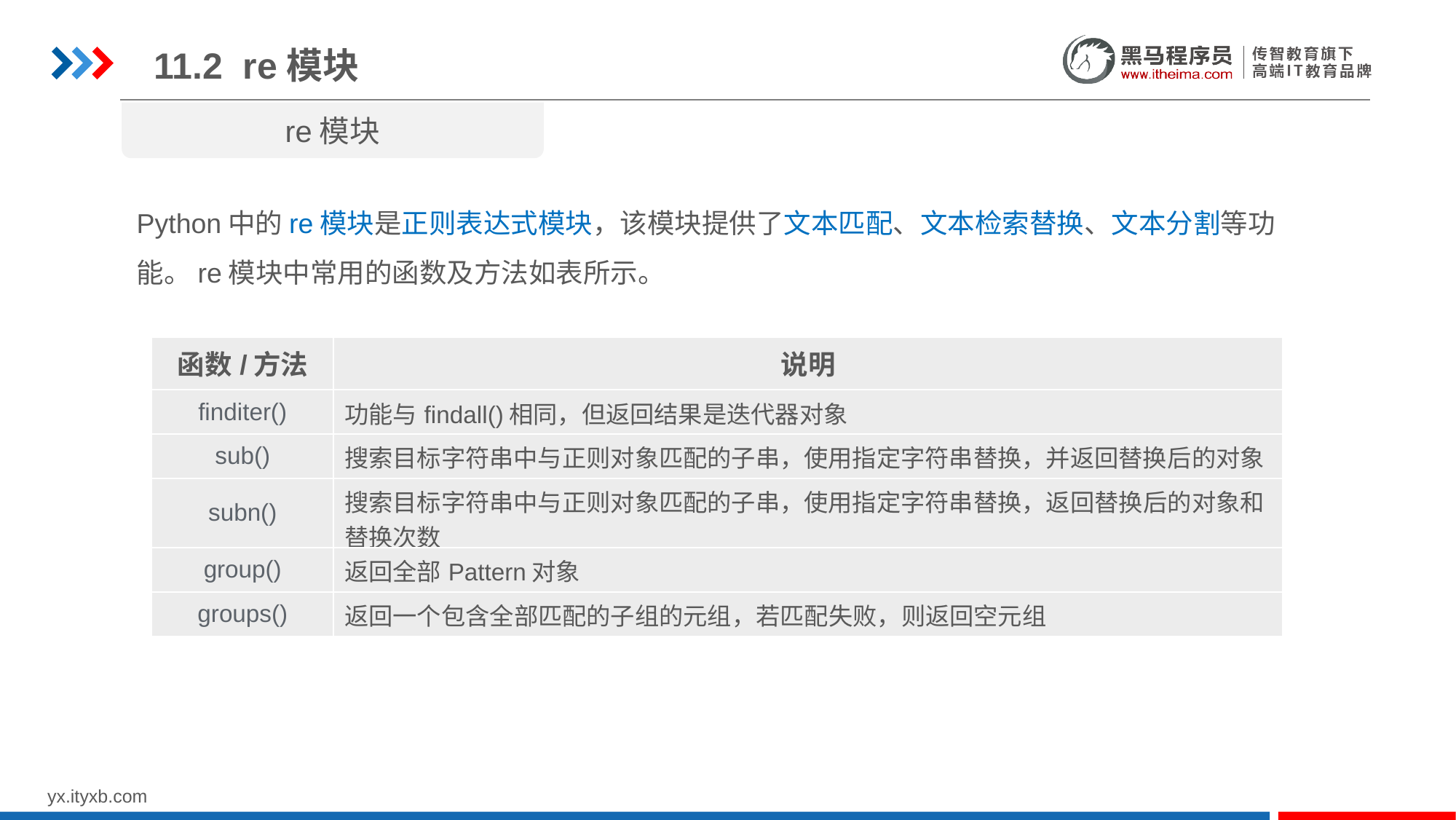

11.2  re模块

re模块
Python中的re模块是正则表达式模块，该模块提供了文本匹配、文本检索替换、文本分割等功能。re模块中常用的函数及方法如表所示。
| 函数/方法 | 说明 |
| --- | --- |
| finditer() | 功能与findall()相同，但返回结果是迭代器对象 |
| sub() | 搜索目标字符串中与正则对象匹配的子串，使用指定字符串替换，并返回替换后的对象 |
| subn() | 搜索目标字符串中与正则对象匹配的子串，使用指定字符串替换，返回替换后的对象和替换次数 |
| group() | 返回全部Pattern对象 |
| groups() | 返回一个包含全部匹配的子组的元组，若匹配失败，则返回空元组 |